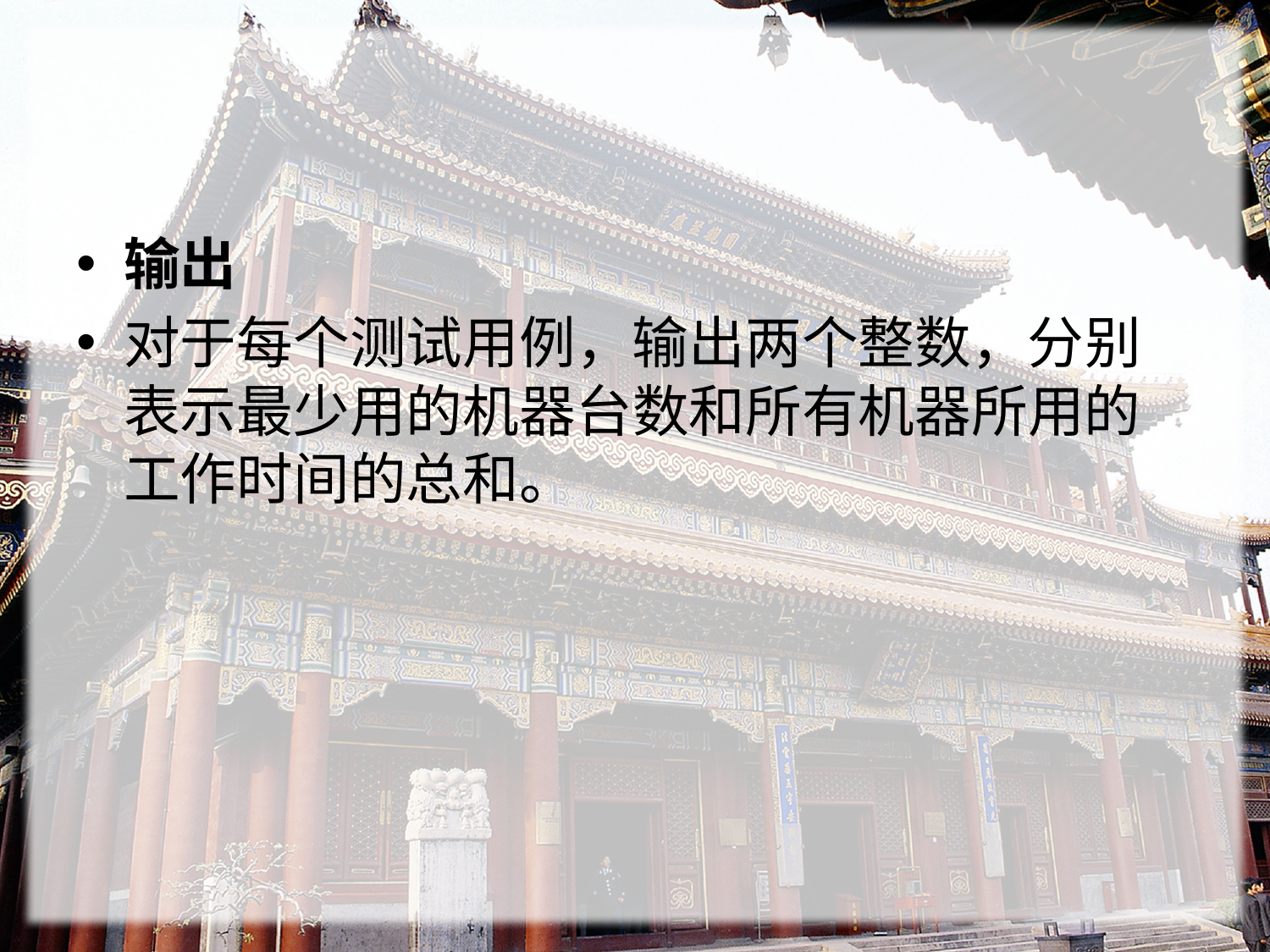

#
输出
对于每个测试用例，输出两个整数，分别表示最少用的机器台数和所有机器所用的工作时间的总和。